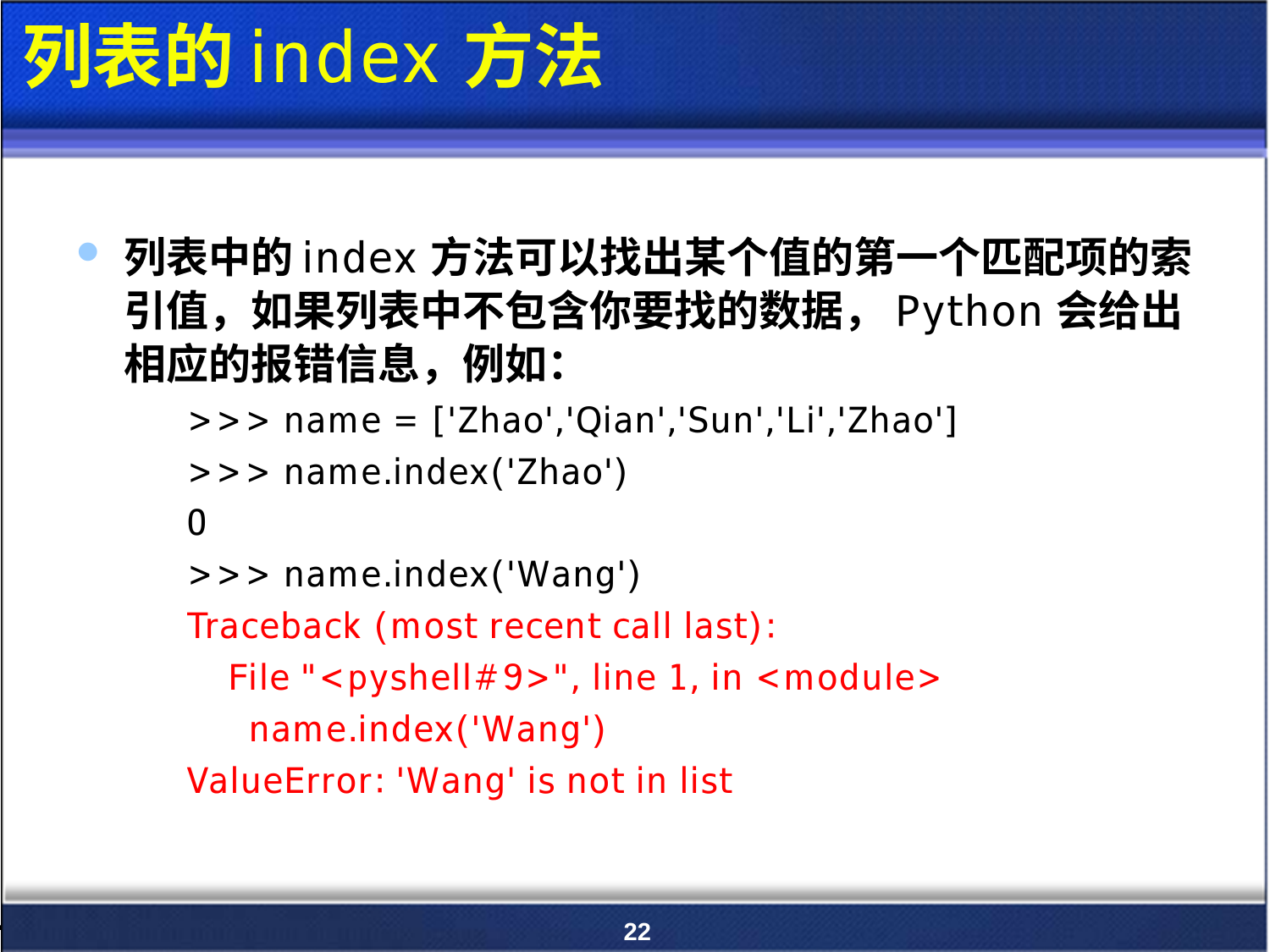

# 列表的index方法
列表中的index方法可以找出某个值的第一个匹配项的索引值，如果列表中不包含你要找的数据，Python会给出相应的报错信息，例如：
>>> name = ['Zhao','Qian','Sun','Li','Zhao']
>>> name.index('Zhao')
0
>>> name.index('Wang')
Traceback (most recent call last):
    File "<pyshell#9>", line 1, in <module>
      name.index('Wang')
ValueError: 'Wang' is not in list

22